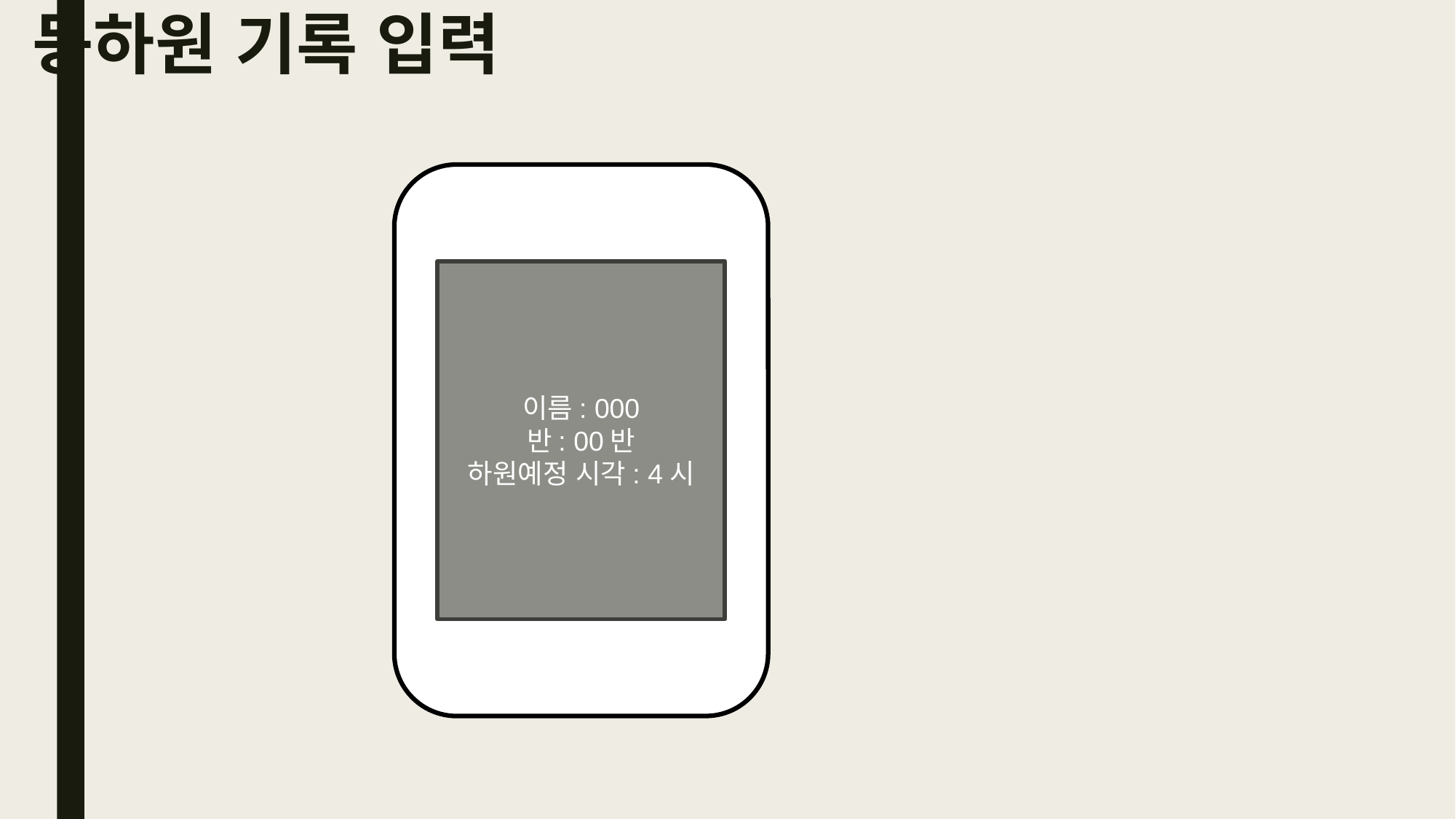

# 등하원 기록 입력

이름: 000
반: 00반
하원예정 시각: 4시